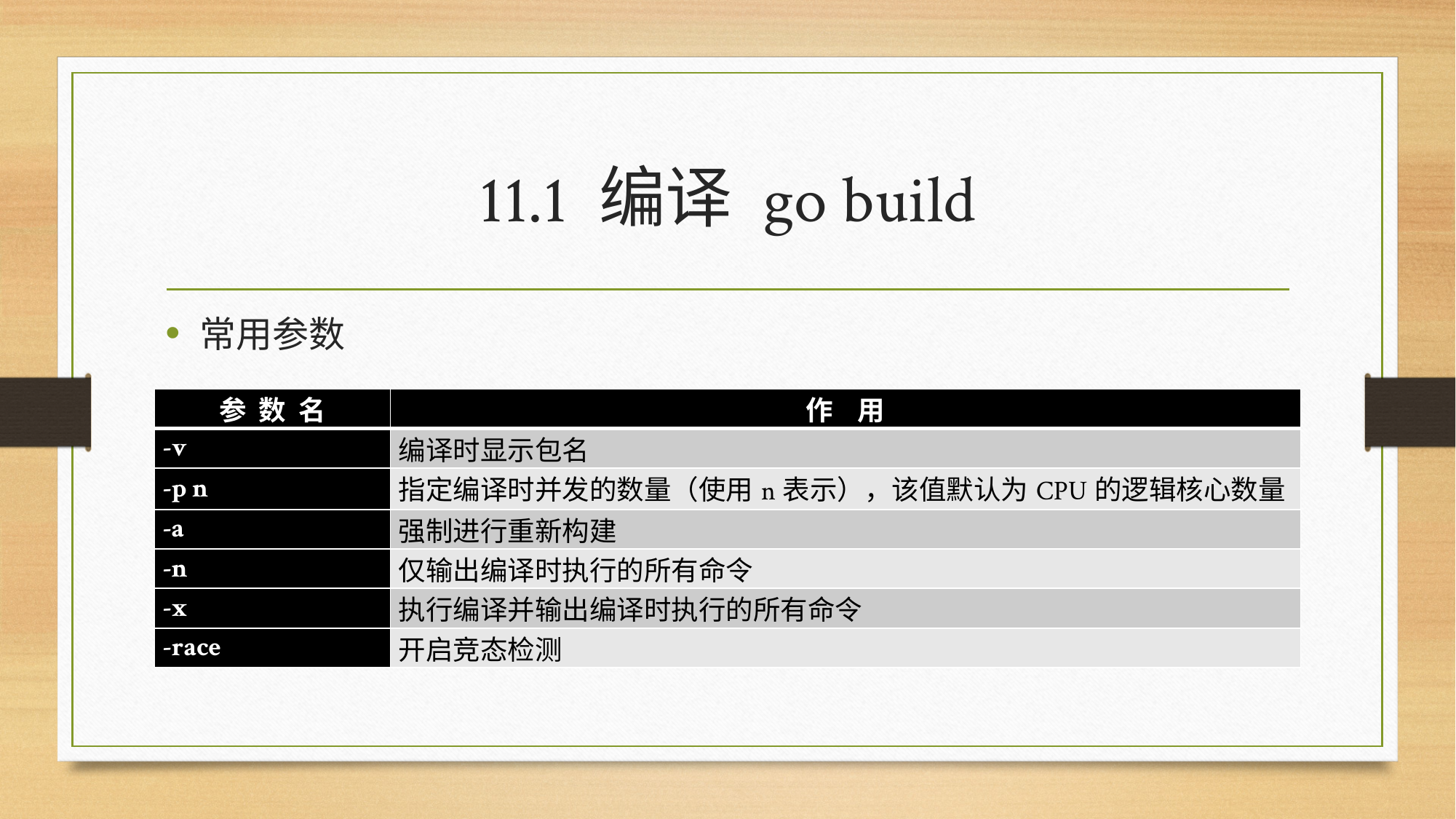

# 11.1 编译 go build
常用参数
| 参 数 名 | 作 用 |
| --- | --- |
| -v | 编译时显示包名 |
| -p n | 指定编译时并发的数量（使用n表示），该值默认为CPU的逻辑核心数量 |
| -a | 强制进行重新构建 |
| -n | 仅输出编译时执行的所有命令 |
| -x | 执行编译并输出编译时执行的所有命令 |
| -race | 开启竞态检测 |